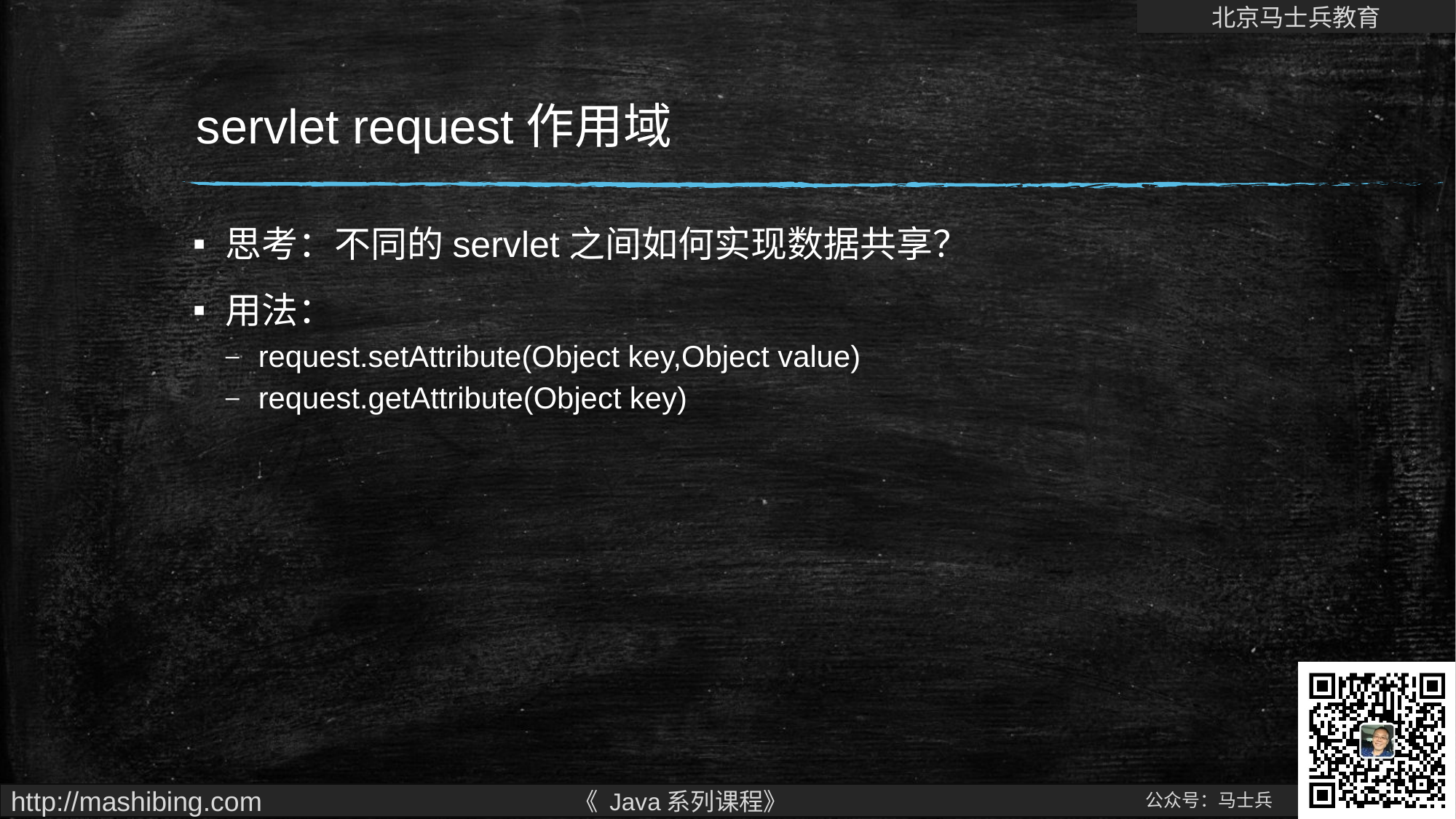

# servlet request作用域
思考：不同的servlet之间如何实现数据共享？
用法：
request.setAttribute(Object key,Object value)
request.getAttribute(Object key)